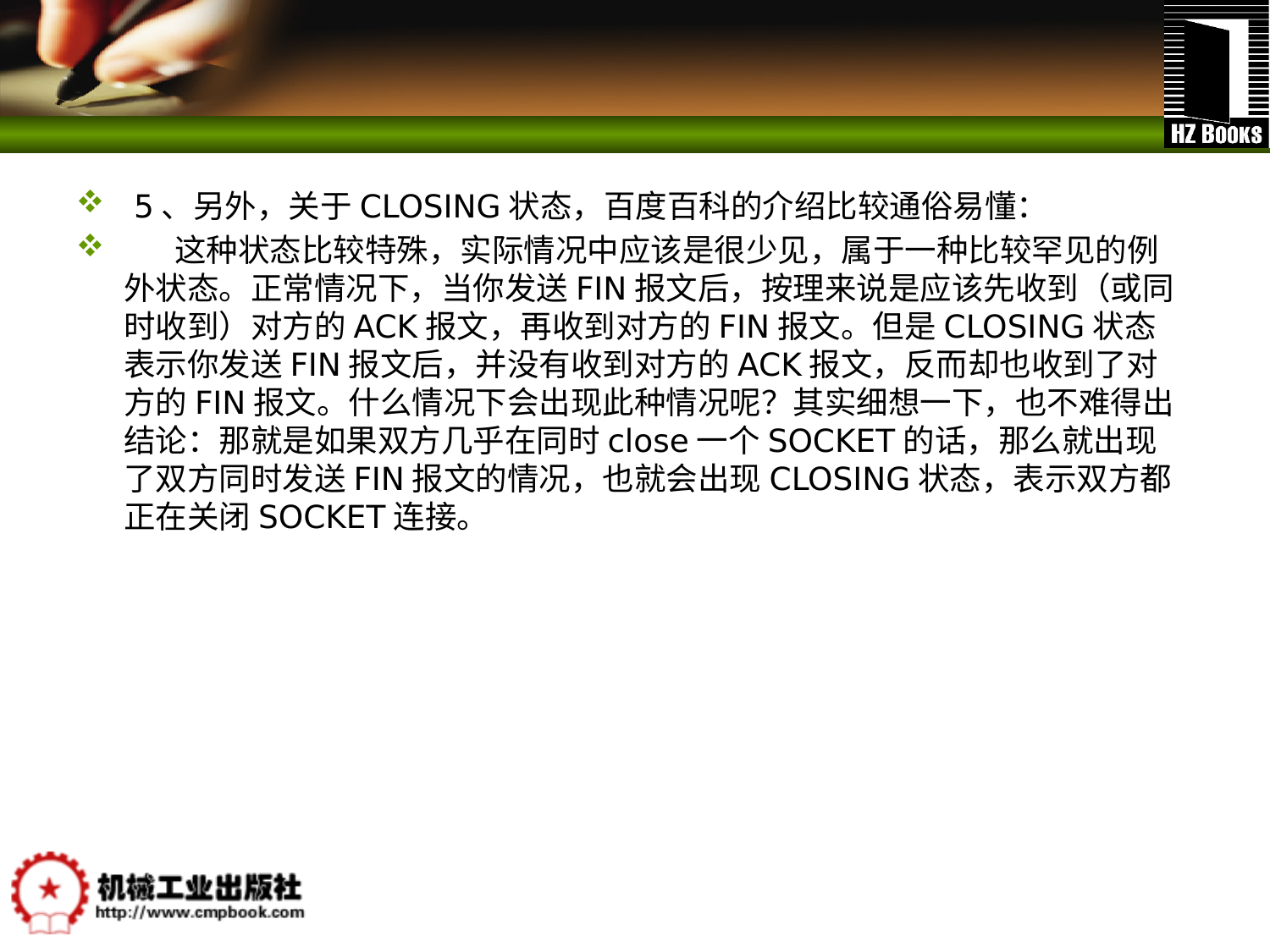

#
 5、另外，关于CLOSING状态，百度百科的介绍比较通俗易懂：
      这种状态比较特殊，实际情况中应该是很少见，属于一种比较罕见的例外状态。正常情况下，当你发送FIN报文后，按理来说是应该先收到（或同时收到）对方的ACK报文，再收到对方的FIN报文。但是CLOSING状态表示你发送FIN报文后，并没有收到对方的ACK报文，反而却也收到了对方的FIN报文。什么情况下会出现此种情况呢？其实细想一下，也不难得出结论：那就是如果双方几乎在同时close一个SOCKET的话，那么就出现了双方同时发送FIN报文的情况，也就会出现CLOSING状态，表示双方都正在关闭SOCKET连接。